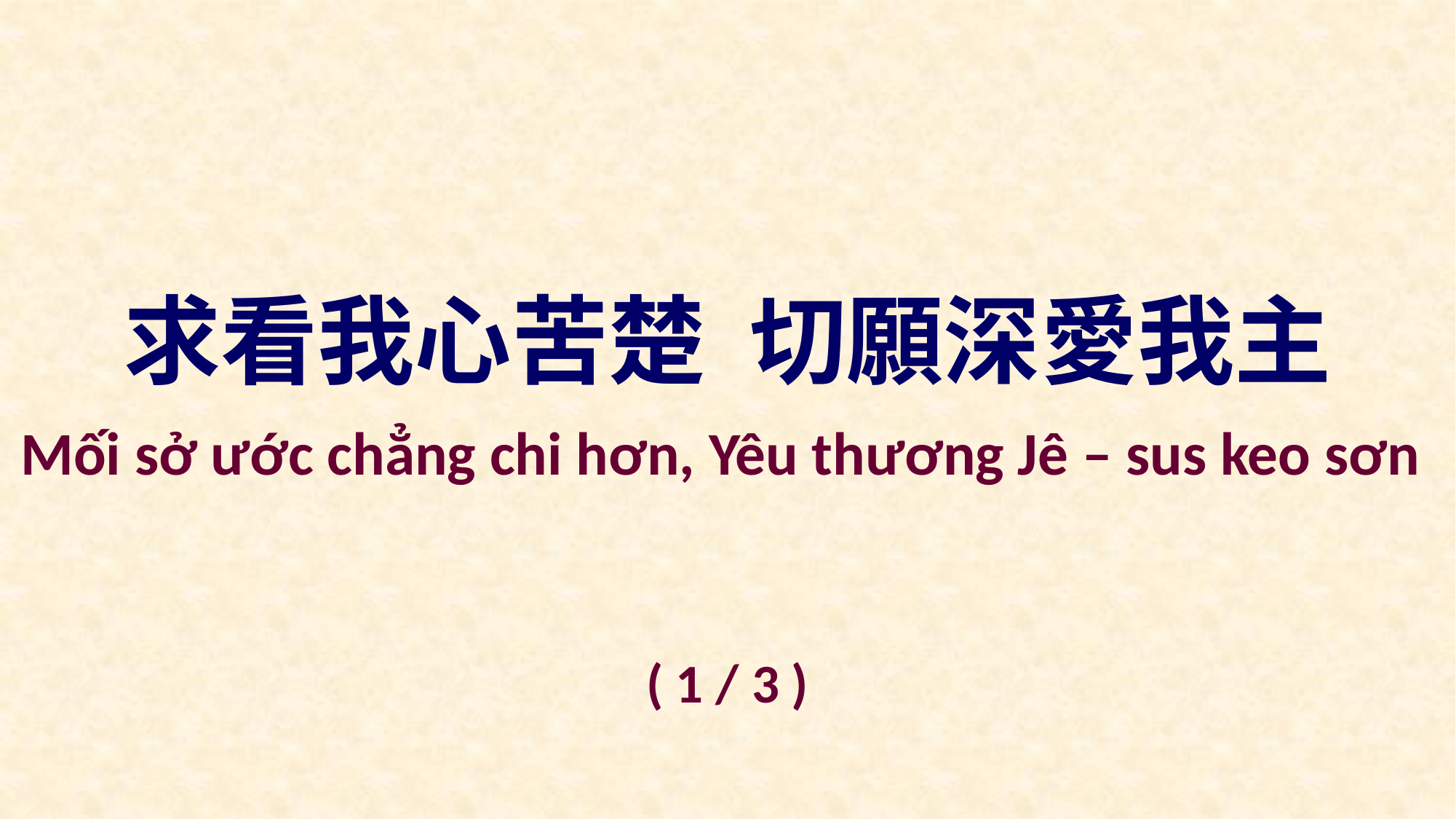

求看我心苦楚  切願深愛我主
Mối sở ước chẳng chi hơn, Yêu thương Jê – sus keo sơn
( 1 / 3 )